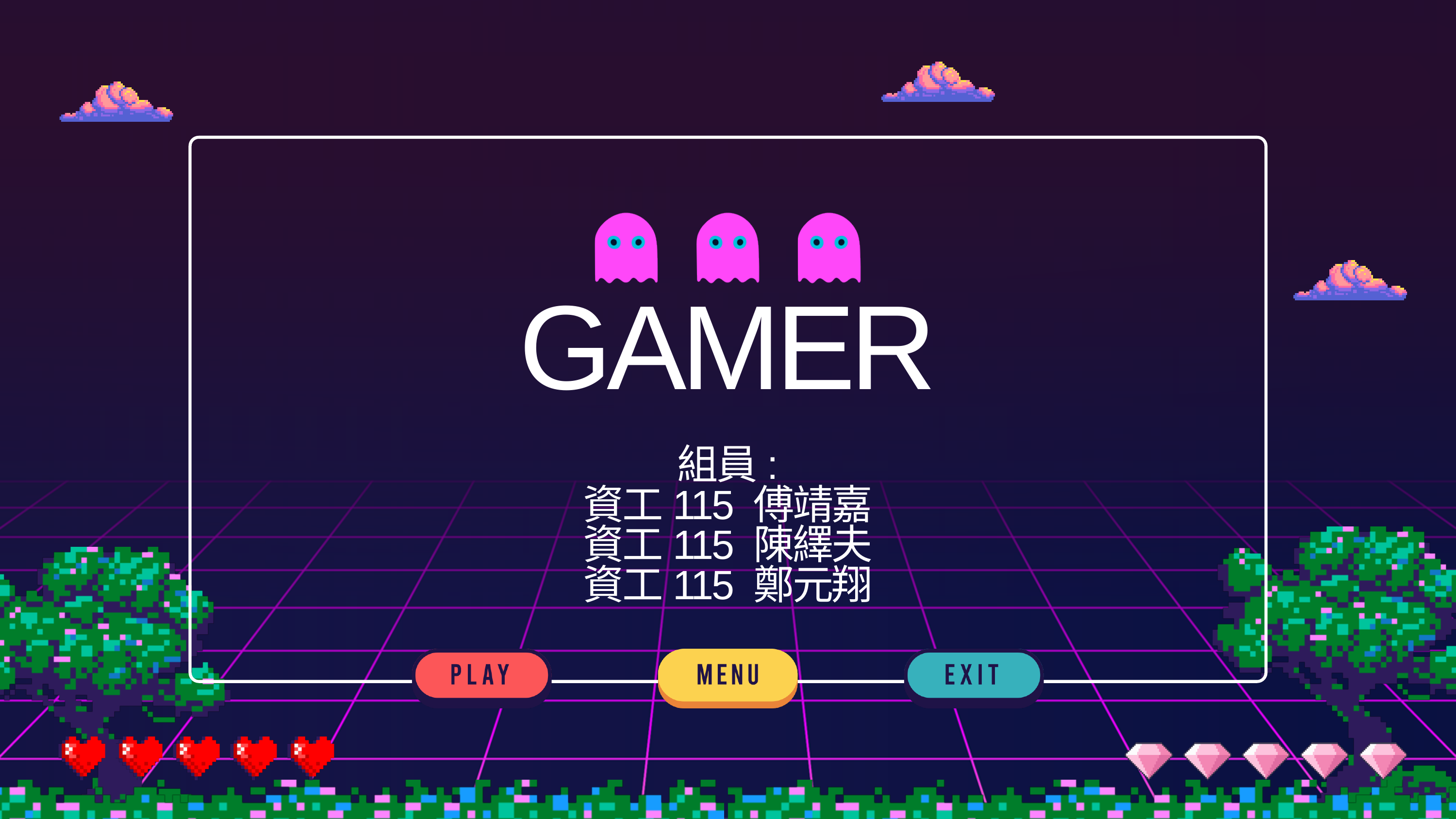

GAMER
組員:
資工115 傅靖嘉
資工115 陳繹夫
資工115 鄭元翔